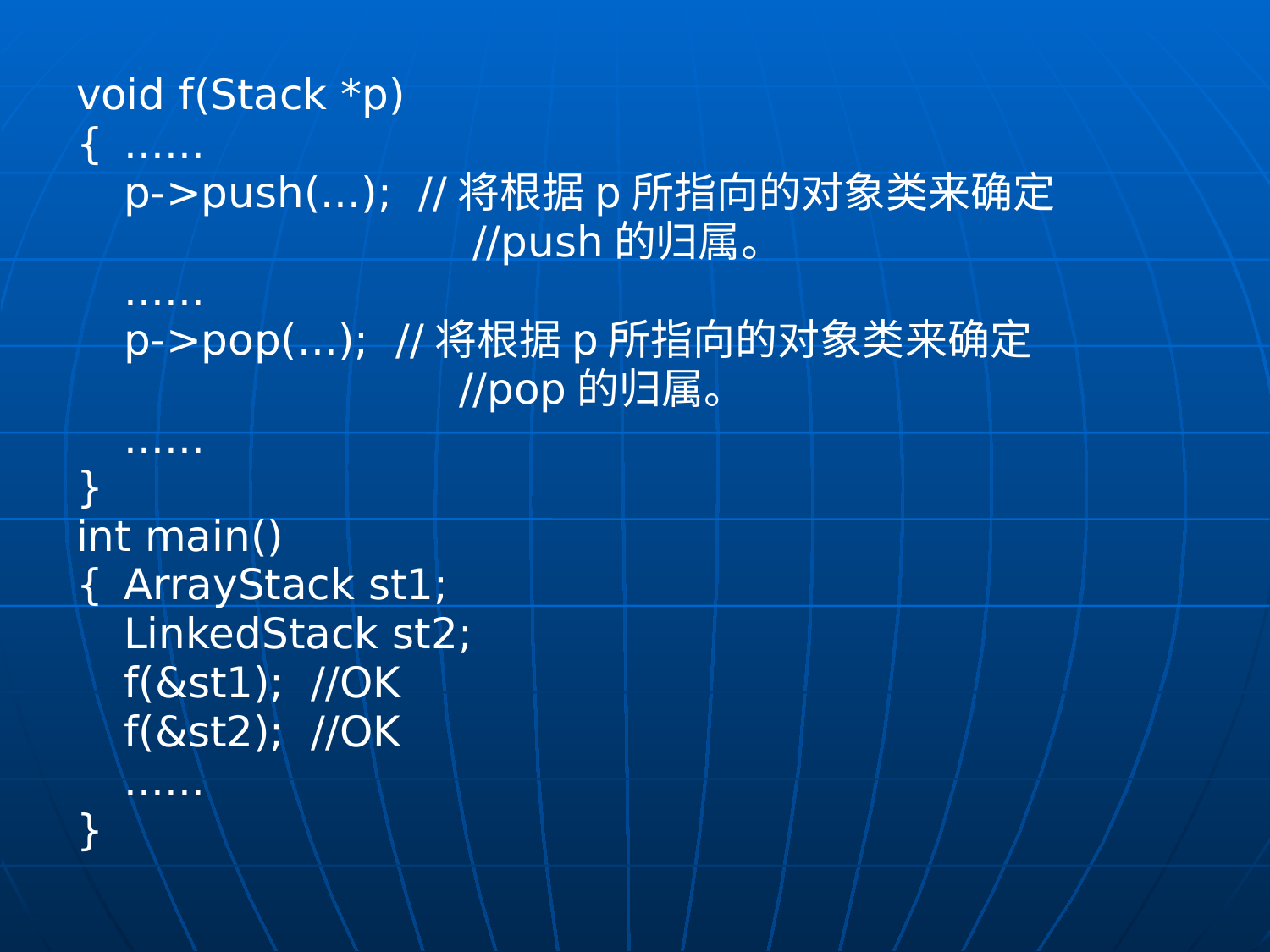

void f(Stack *p)
{	......
	p->push(...);  //将根据p所指向的对象类来确定
			       //push的归属。
	......
	p->pop(...);  //将根据p所指向的对象类来确定
			      //pop的归属。
	......
}
int main()
{	ArrayStack st1;
	LinkedStack st2;
	f(&st1);  //OK
	f(&st2);  //OK
	......
}